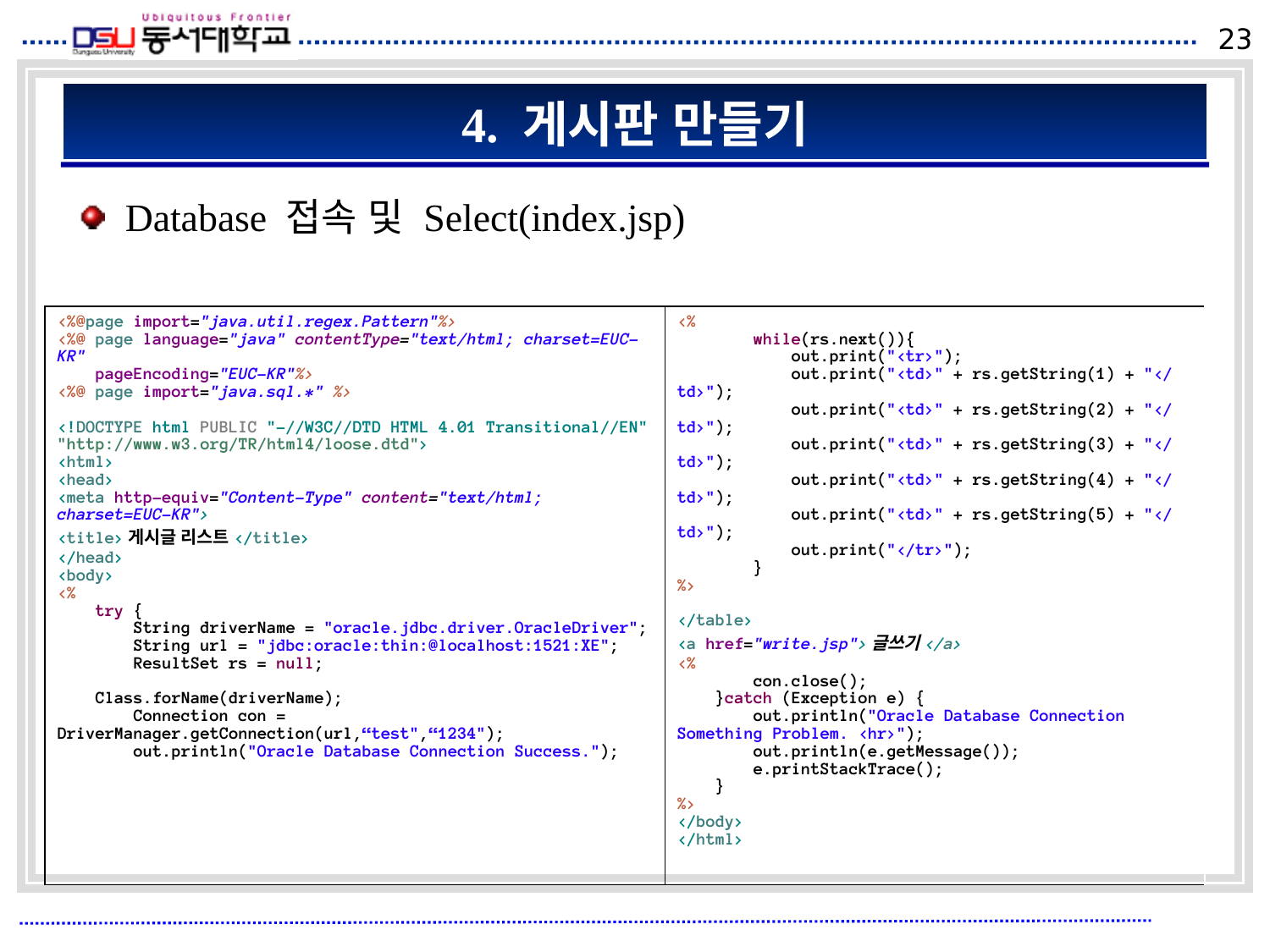

# 4. 게시판 만들기
Database 접속 및 Select(index.jsp)
| <%@page import="java.util.regex.Pattern"%> <%@ page language="java" contentType="text/html; charset=EUC-KR" pageEncoding="EUC-KR"%> <%@ page import="java.sql.\*" %> <!DOCTYPE html PUBLIC "-//W3C//DTD HTML 4.01 Transitional//EN" "http://www.w3.org/TR/html4/loose.dtd"> <html> <head> <meta http-equiv="Content-Type" content="text/html; charset=EUC-KR"> <title>게시글 리스트</title> </head> <body> <% try { String driverName = "oracle.jdbc.driver.OracleDriver"; String url = "jdbc:oracle:thin:@localhost:1521:XE"; ResultSet rs = null; Class.forName(driverName); Connection con = DriverManager.getConnection(url,“test",“1234"); out.println("Oracle Database Connection Success."); | <% while(rs.next()){ out.print("<tr>"); out.print("<td>" + rs.getString(1) + "</td>"); out.print("<td>" + rs.getString(2) + "</td>"); out.print("<td>" + rs.getString(3) + "</td>"); out.print("<td>" + rs.getString(4) + "</td>"); out.print("<td>" + rs.getString(5) + "</td>"); out.print("</tr>"); } %> </table> <a href="write.jsp">글쓰기</a> <% con.close(); }catch (Exception e) { out.println("Oracle Database Connection Something Problem. <hr>"); out.println(e.getMessage()); e.printStackTrace(); } %> </body> </html> |
| --- | --- |